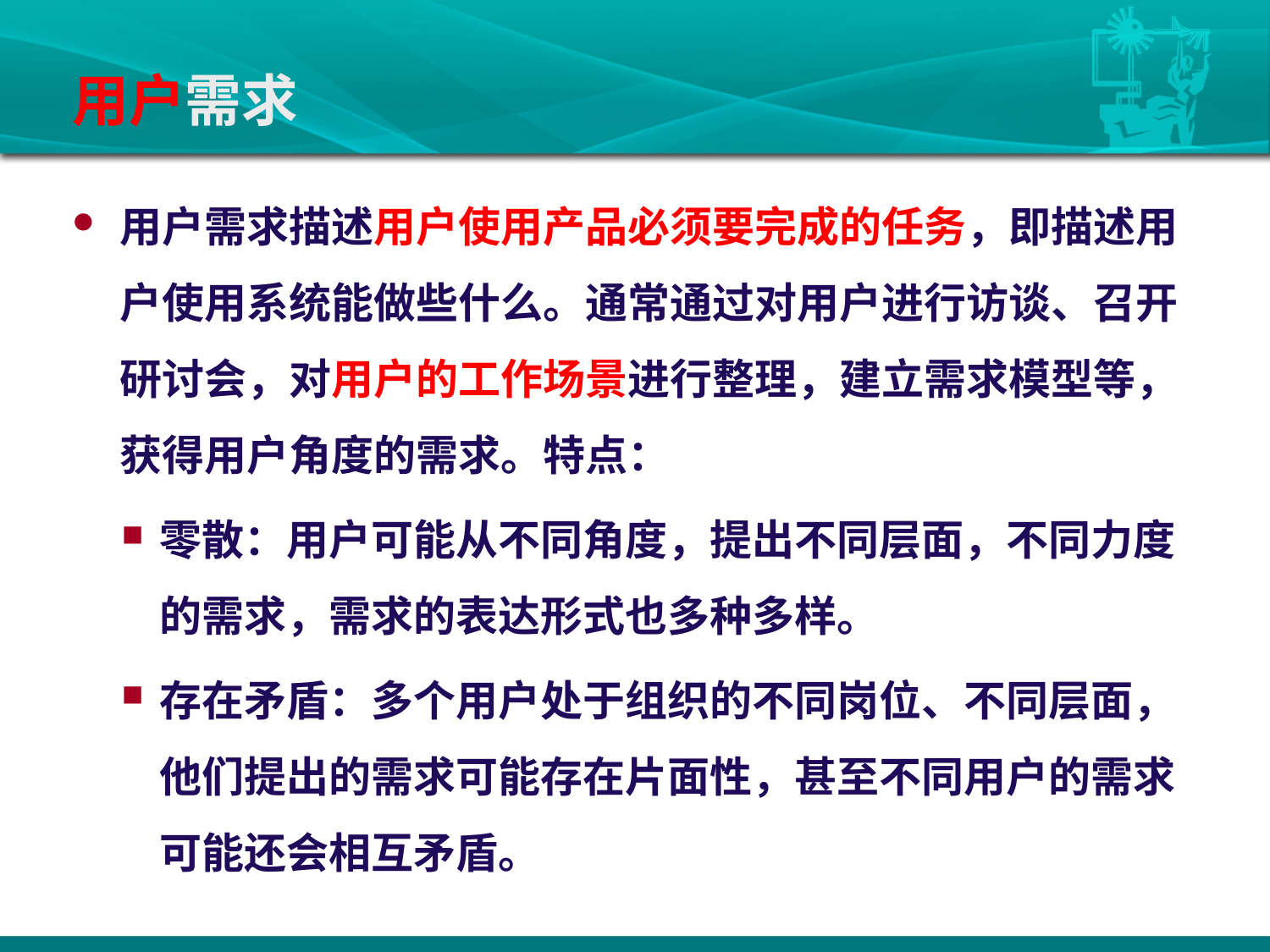

# 用户需求
用户需求描述用户使用产品必须要完成的任务，即描述用户使用系统能做些什么。通常通过对用户进行访谈、召开研讨会，对用户的工作场景进行整理，建立需求模型等，获得用户角度的需求。特点：
零散：用户可能从不同角度，提出不同层面，不同力度的需求，需求的表达形式也多种多样。
存在矛盾：多个用户处于组织的不同岗位、不同层面，他们提出的需求可能存在片面性，甚至不同用户的需求可能还会相互矛盾。